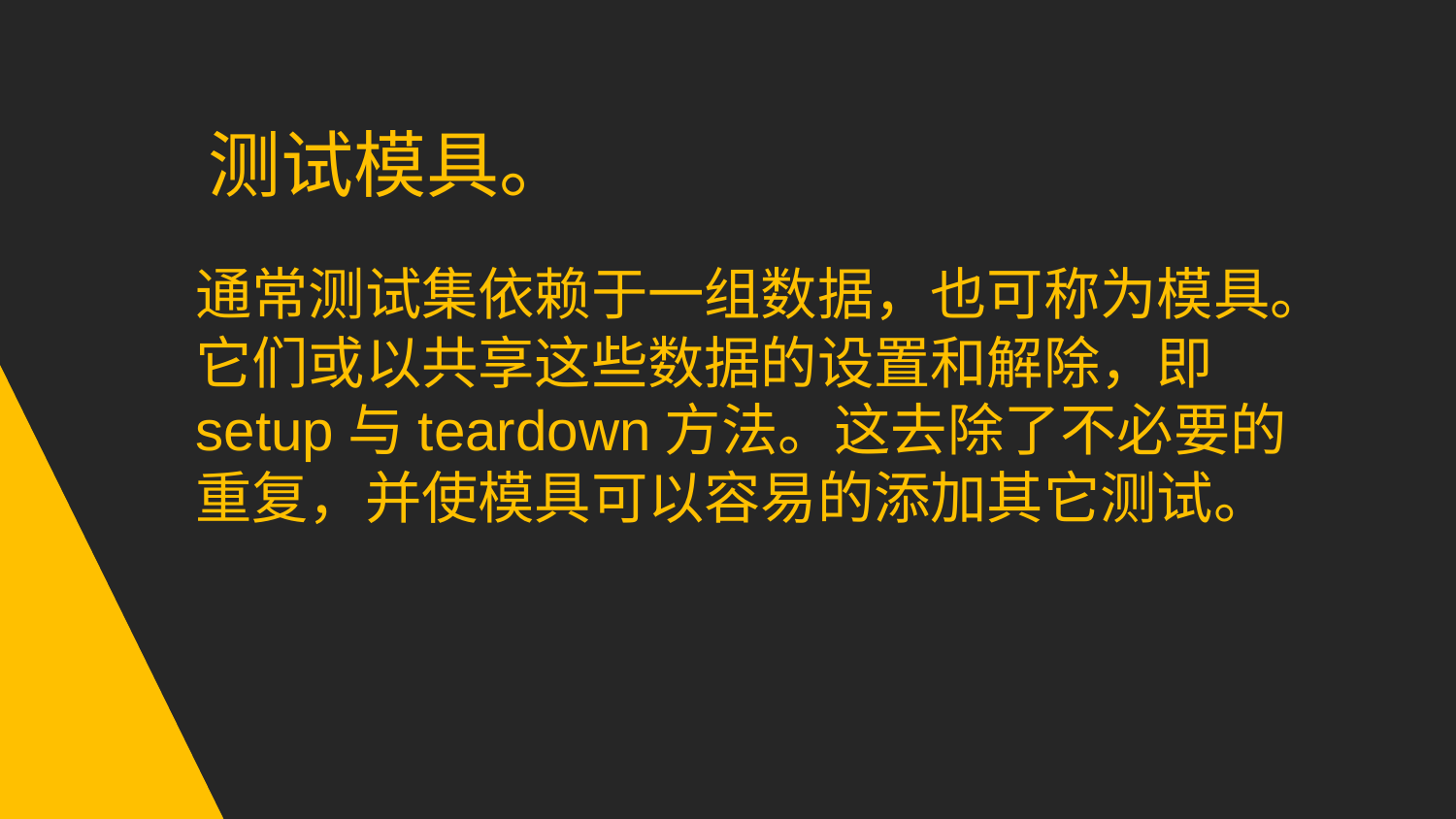

测试模具。

通常测试集依赖于一组数据，也可称为模具。
它们或以共享这些数据的设置和解除，即setup与teardown方法。这去除了不必要的重复，并使模具可以容易的添加其它测试。